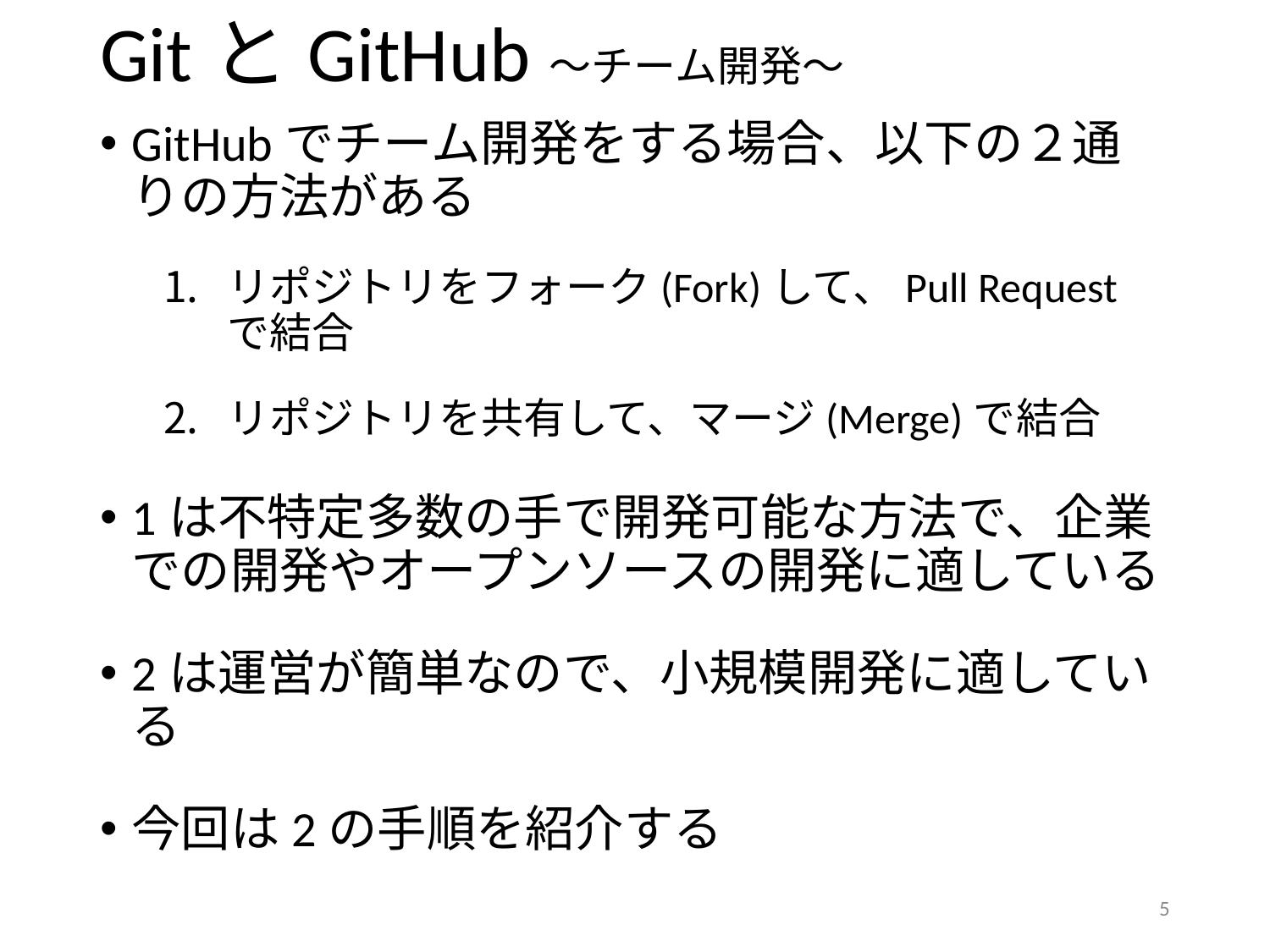

# GitとGitHub～チーム開発～
GitHubでチーム開発をする場合、以下の２通りの方法がある
リポジトリをフォーク(Fork)して、Pull Requestで結合
リポジトリを共有して、マージ(Merge)で結合
1は不特定多数の手で開発可能な方法で、企業での開発やオープンソースの開発に適している
2は運営が簡単なので、小規模開発に適している
今回は2の手順を紹介する

5